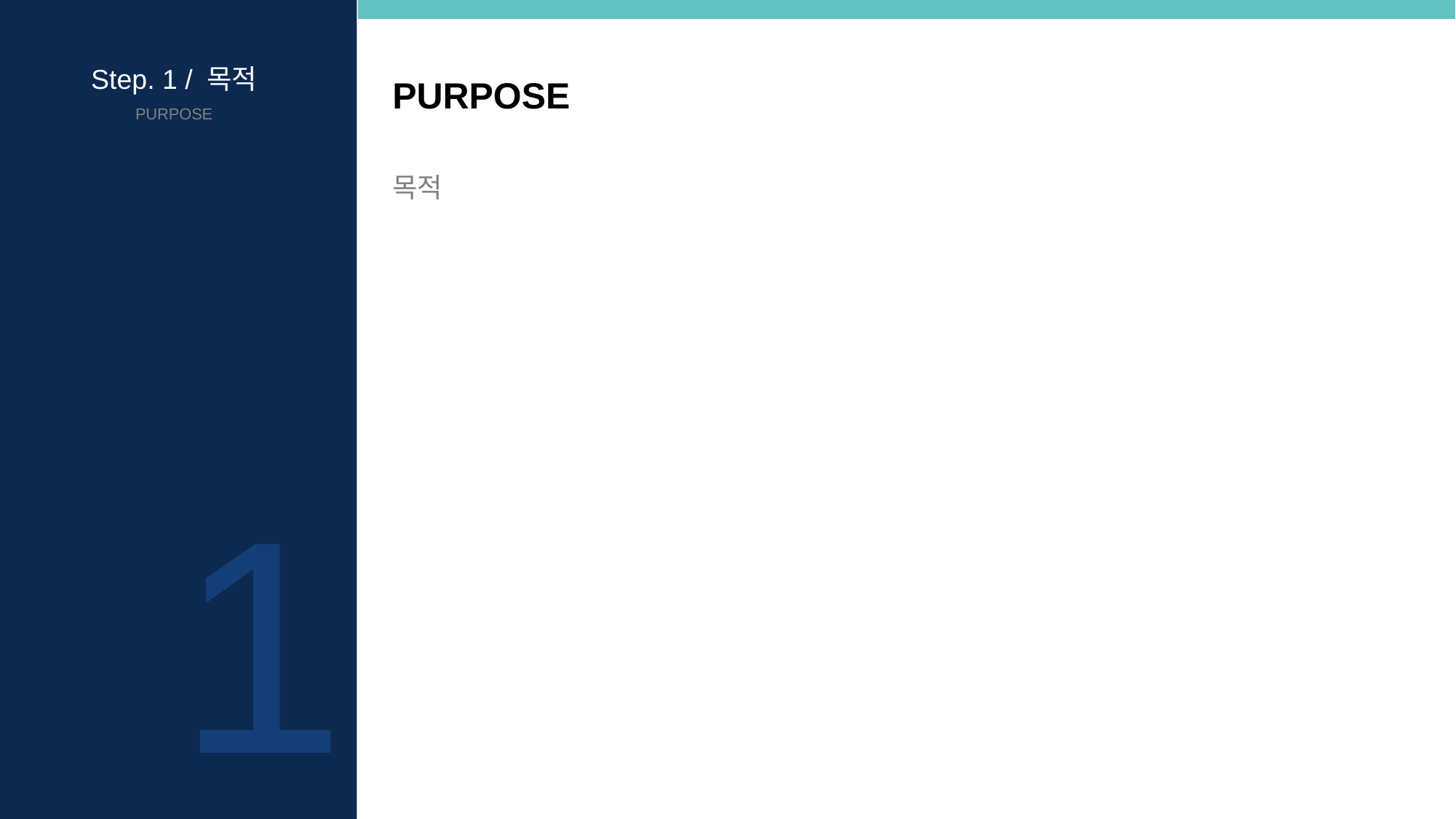

1
Step. 1 / 목적
PURPOSE
PURPOSE

목적